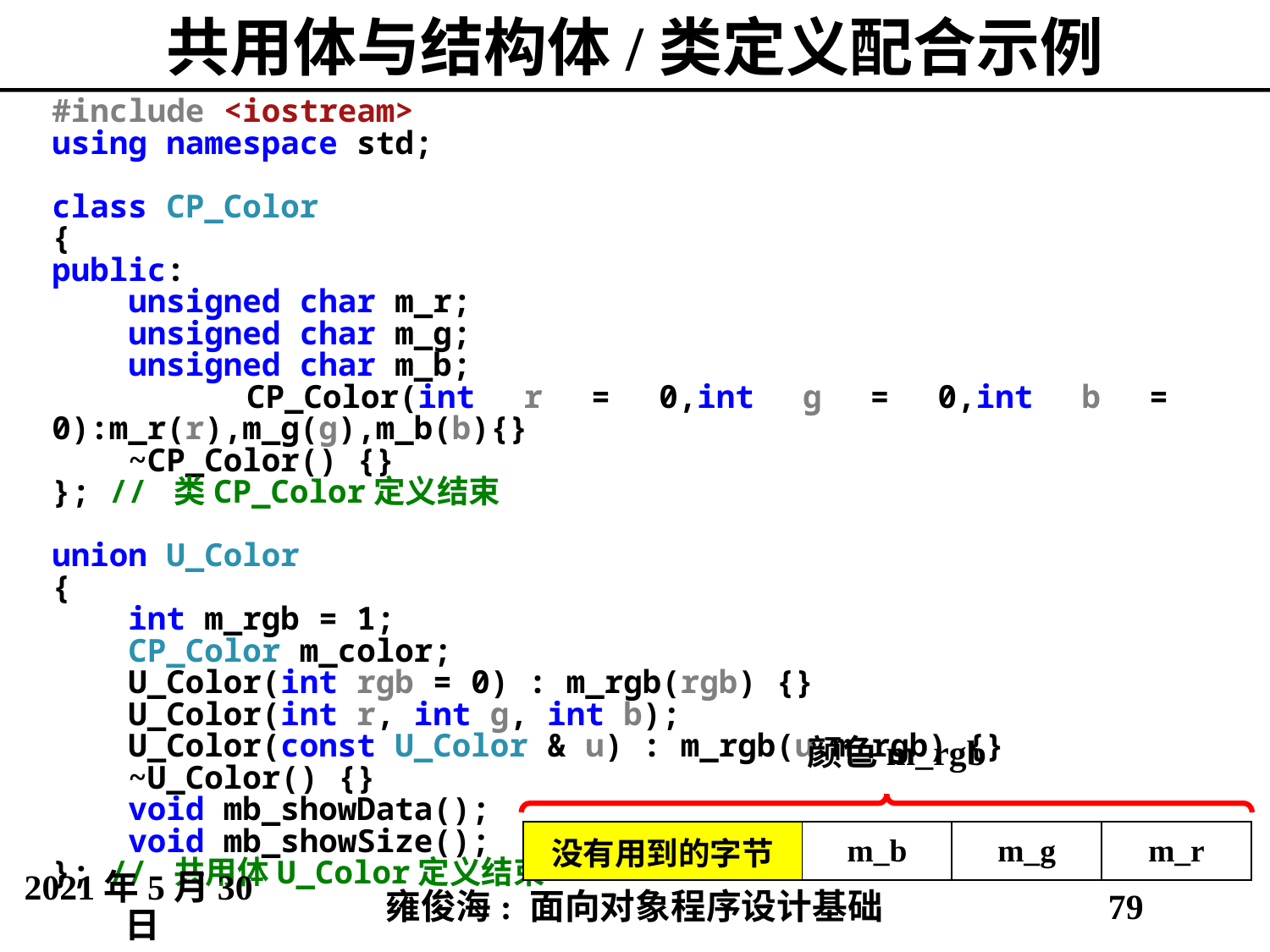

# 共用体与结构体/类定义配合示例

#include <iostream>
using namespace std;

class CP_Color
{
public:
    unsigned char m_r;
    unsigned char m_g;
    unsigned char m_b;
    CP_Color(int r = 0,int g = 0,int b = 0):m_r(r),m_g(g),m_b(b){}
    ~CP_Color() {}
}; // 类CP_Color定义结束

union U_Color
{
    int m_rgb = 1;
    CP_Color m_color;
    U_Color(int rgb = 0) : m_rgb(rgb) {}
    U_Color(int r, int g, int b);
    U_Color(const U_Color & u) : m_rgb(u.m_rgb) {}
    ~U_Color() {}
    void mb_showData();
    void mb_showSize();
}; // 共用体U_Color定义结束

颜色m_rgb
| 没有用到的字节 | m\_b | m\_g | m\_r |
| --- | --- | --- | --- |
2021年5月30日
雍俊海: 面向对象程序设计基础
79